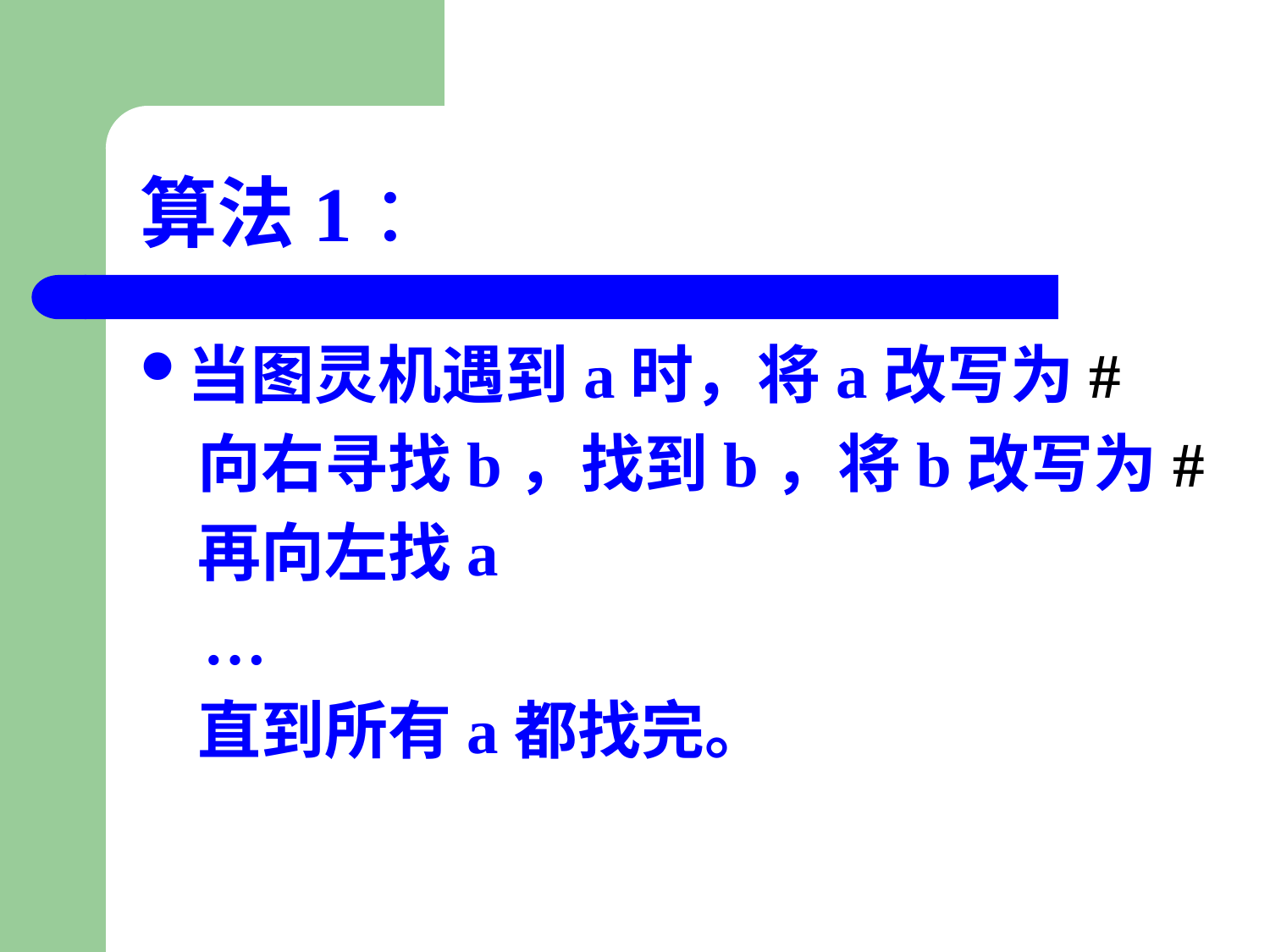

# 算法1：
当图灵机遇到a时，将a改写为#
   向右寻找b，找到b，将b改写为#
   再向左找a
    …
   直到所有a都找完。